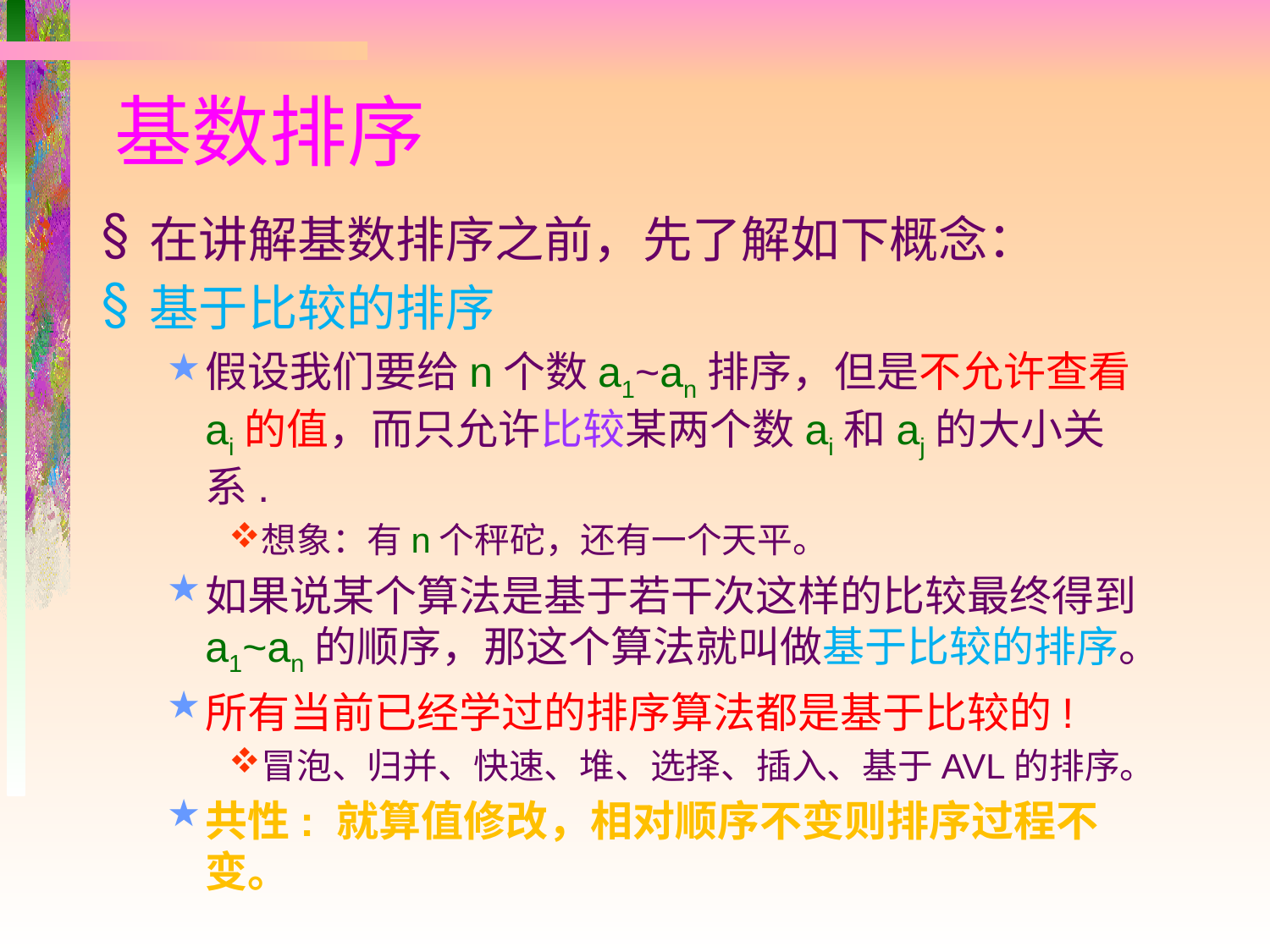

# 基数排序
在讲解基数排序之前，先了解如下概念：
基于比较的排序
假设我们要给n个数a1~an排序，但是不允许查看ai的值，而只允许比较某两个数ai和aj的大小关系.
想象：有n个秤砣，还有一个天平。
如果说某个算法是基于若干次这样的比较最终得到a1~an的顺序，那这个算法就叫做基于比较的排序。
所有当前已经学过的排序算法都是基于比较的!
冒泡、归并、快速、堆、选择、插入、基于AVL的排序。
共性: 就算值修改，相对顺序不变则排序过程不变。